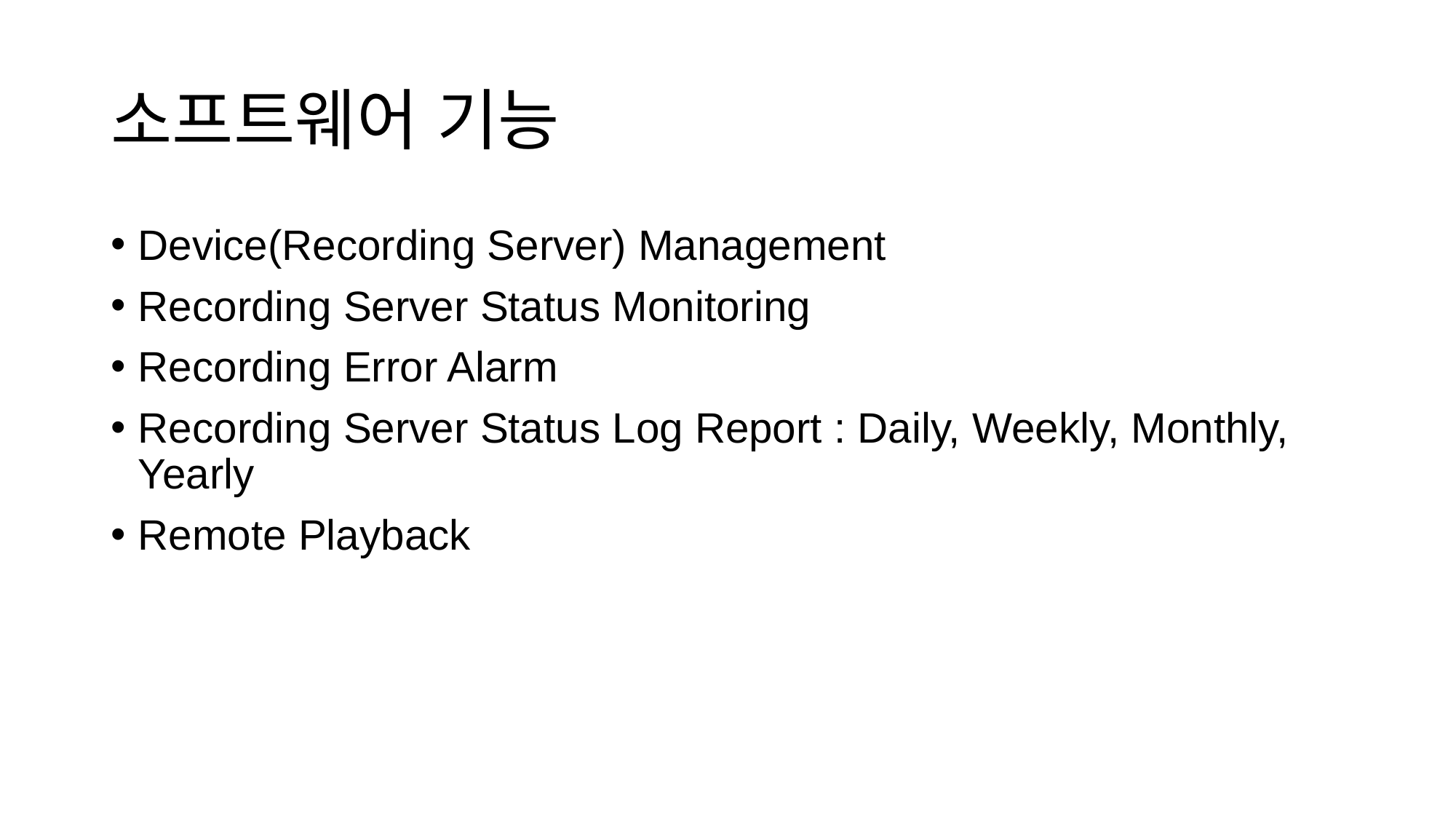

# 소프트웨어 기능
Device(Recording Server) Management
Recording Server Status Monitoring
Recording Error Alarm
Recording Server Status Log Report : Daily, Weekly, Monthly, Yearly
Remote Playback